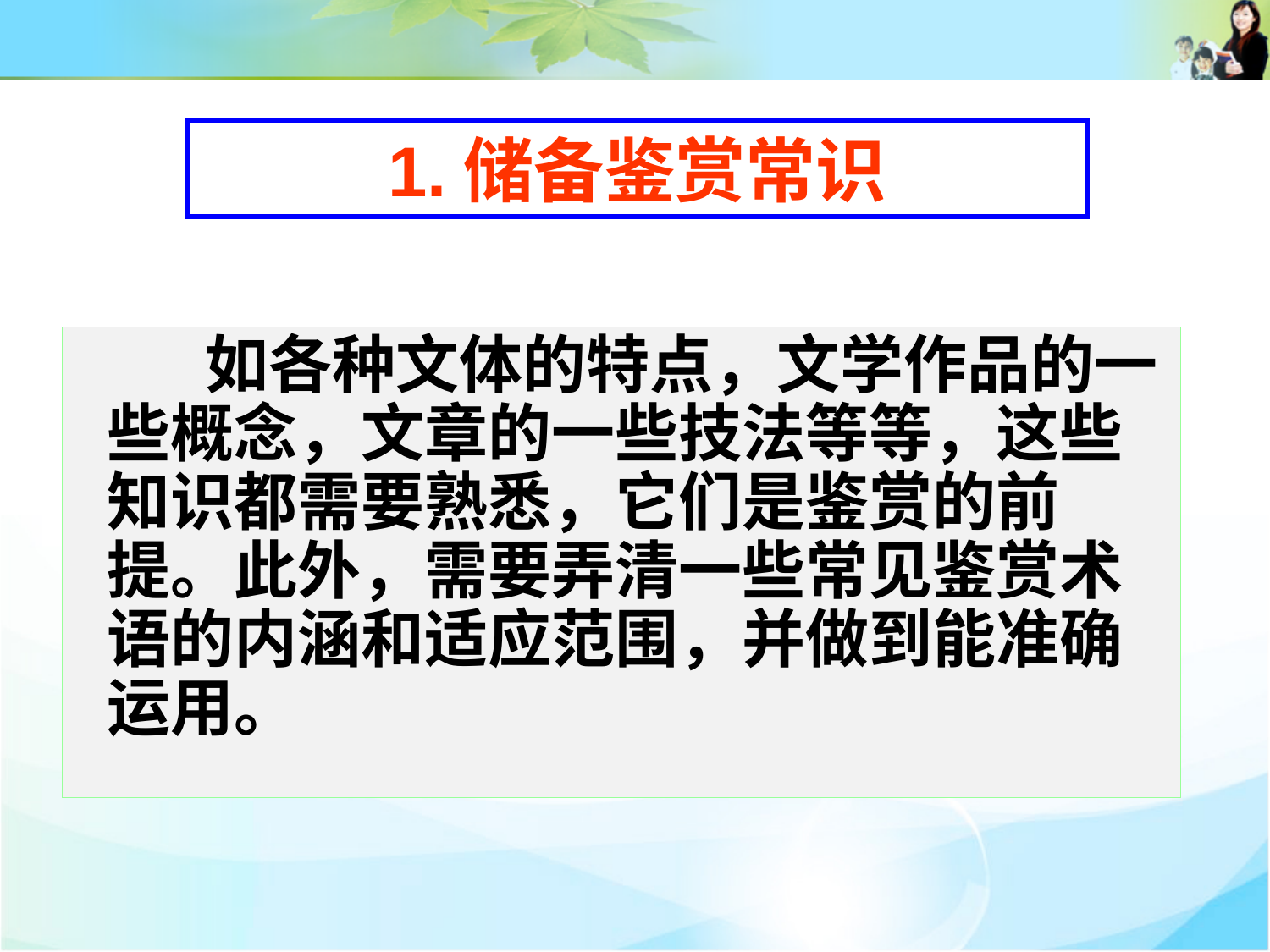

1.储备鉴赏常识
        如各种文体的特点，文学作品的一些概念，文章的一些技法等等，这些知识都需要熟悉，它们是鉴赏的前提。此外，需要弄清一些常见鉴赏术语的内涵和适应范围，并做到能准确运用。